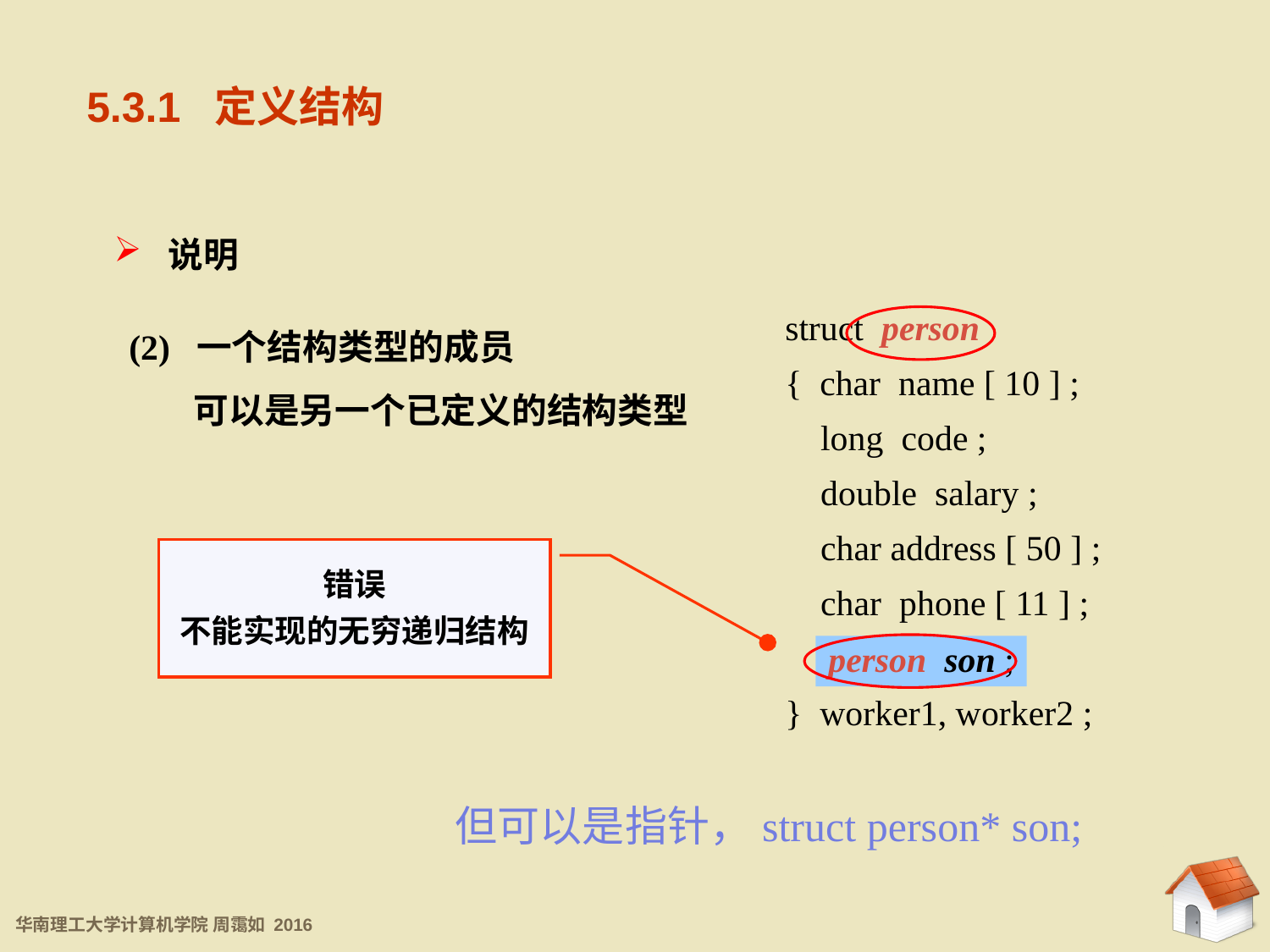

5.3.1  定义结构
  说明
struct  person
{  char  name [ 10 ] ;
    long  code ;
    double  salary ;
    char address [ 50 ] ;
    char  phone [ 11 ] ;

}  worker1, worker2 ;
(2)  一个结构类型的成员
       可以是另一个已定义的结构类型

错误
不能实现的无穷递归结构

person  son ;
但可以是指针，struct person* son;